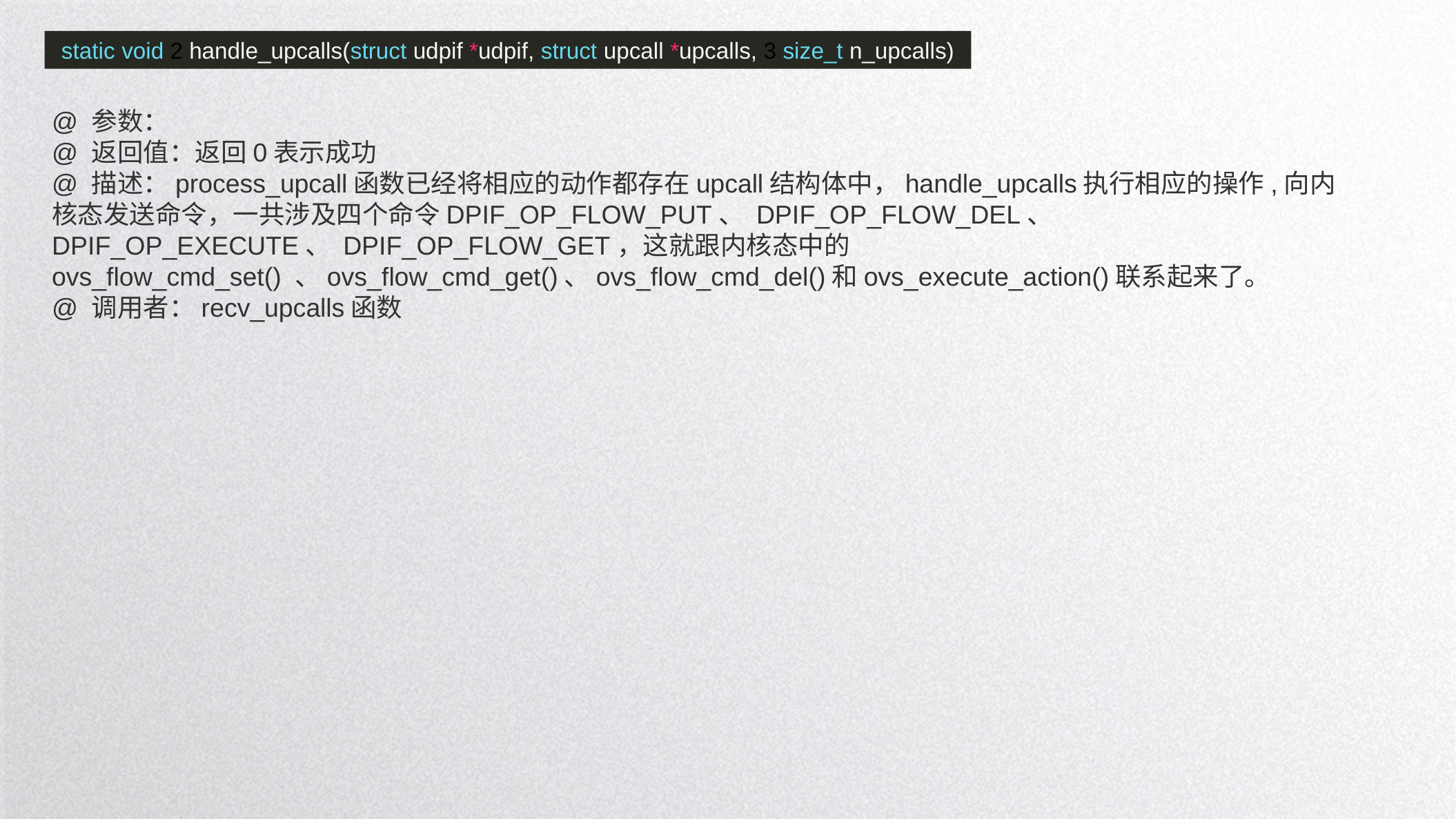

static void 2 handle_upcalls(struct udpif *udpif, struct upcall *upcalls, 3 size_t n_upcalls)

@ 参数：
@ 返回值：返回0表示成功
@ 描述：process_upcall函数已经将相应的动作都存在upcall结构体中，handle_upcalls执行相应的操作,向内核态发送命令，一共涉及四个命令DPIF_OP_FLOW_PUT、 DPIF_OP_FLOW_DEL、 DPIF_OP_EXECUTE、 DPIF_OP_FLOW_GET，这就跟内核态中的ovs_flow_cmd_set() 、ovs_flow_cmd_get()、ovs_flow_cmd_del()和ovs_execute_action()联系起来了。
@ 调用者：recv_upcalls函数